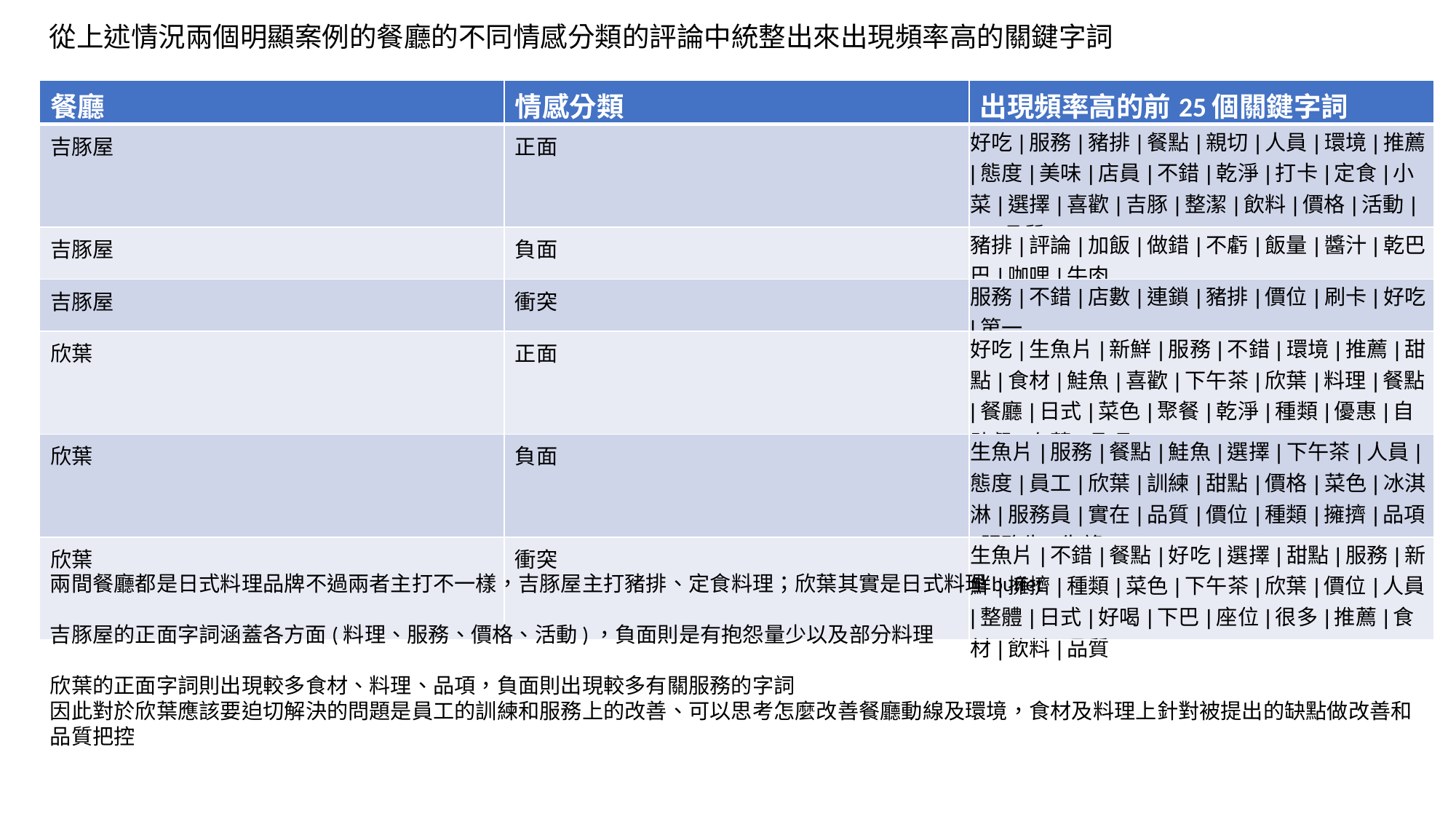

從上述情況兩個明顯案例的餐廳的不同情感分類的評論中統整出來出現頻率高的關鍵字詞
| 餐廳 | 情感分類 | 出現頻率高的前25個關鍵字詞 |
| --- | --- | --- |
| 吉豚屋 | 正面 | 好吃|服務|豬排|餐點|親切|人員|環境|推薦|態度|美味|店員|不錯|乾淨|打卡|定食|小菜|選擇|喜歡|吉豚|整潔|飲料|價格|活動|cp|品質 |
| 吉豚屋 | 負面 | 豬排|評論|加飯|做錯|不虧|飯量|醬汁|乾巴巴|咖哩|牛肉 |
| 吉豚屋 | 衝突 | 服務|不錯|店數|連鎖|豬排|價位|刷卡|好吃|第一 |
| 欣葉 | 正面 | 好吃|生魚片|新鮮|服務|不錯|環境|推薦|甜點|食材|鮭魚|喜歡|下午茶|欣葉|料理|餐點|餐廳|日式|菜色|聚餐|乾淨|種類|優惠|自助餐|布蕾|品項 |
| 欣葉 | 負面 | 生魚片|服務|餐點|鮭魚|選擇|下午茶|人員|態度|員工|欣葉|訓練|甜點|價格|菜色|冰淇淋|服務員|實在|品質|價位|種類|擁擠|品項|服務生|失望|17 |
| 欣葉 | 衝突 | 生魚片|不錯|餐點|好吃|選擇|甜點|服務|新鮮|擁擠|種類|菜色|下午茶|欣葉|價位|人員|整體|日式|好喝|下巴|座位|很多|推薦|食材|飲料|品質 |
兩間餐廳都是日式料理品牌不過兩者主打不一樣，吉豚屋主打豬排、定食料理；欣葉其實是日式料理buffet

吉豚屋的正面字詞涵蓋各方面(料理、服務、價格、活動)，負面則是有抱怨量少以及部分料理

欣葉的正面字詞則出現較多食材、料理、品項，負面則出現較多有關服務的字詞
因此對於欣葉應該要迫切解決的問題是員工的訓練和服務上的改善、可以思考怎麼改善餐廳動線及環境，食材及料理上針對被提出的缺點做改善和品質把控